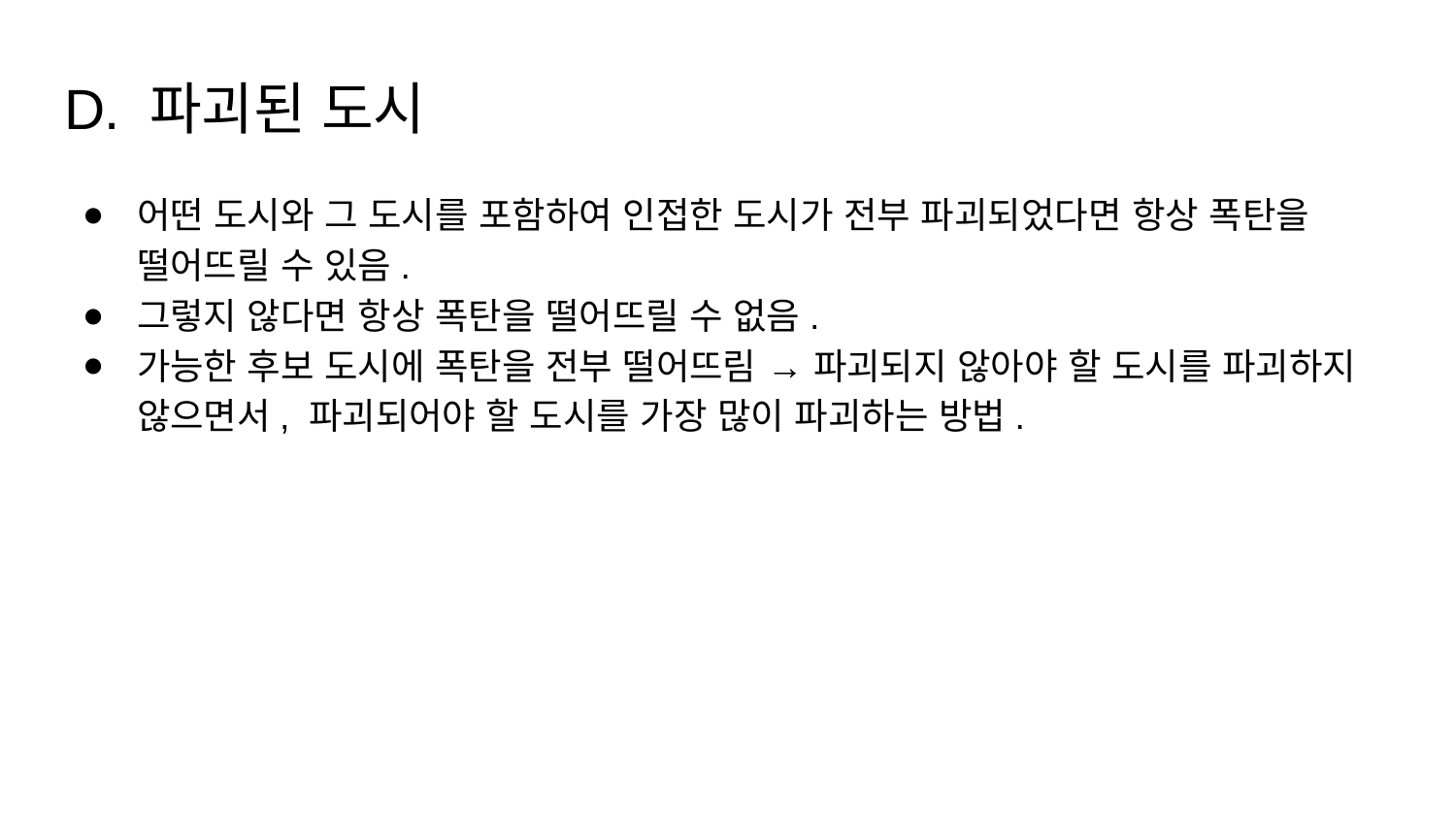

# D. 파괴된 도시

어떤 도시와 그 도시를 포함하여 인접한 도시가 전부 파괴되었다면 항상 폭탄을 떨어뜨릴 수 있음.
그렇지 않다면 항상 폭탄을 떨어뜨릴 수 없음.
가능한 후보 도시에 폭탄을 전부 떨어뜨림 → 파괴되지 않아야 할 도시를 파괴하지 않으면서, 파괴되어야 할 도시를 가장 많이 파괴하는 방법.